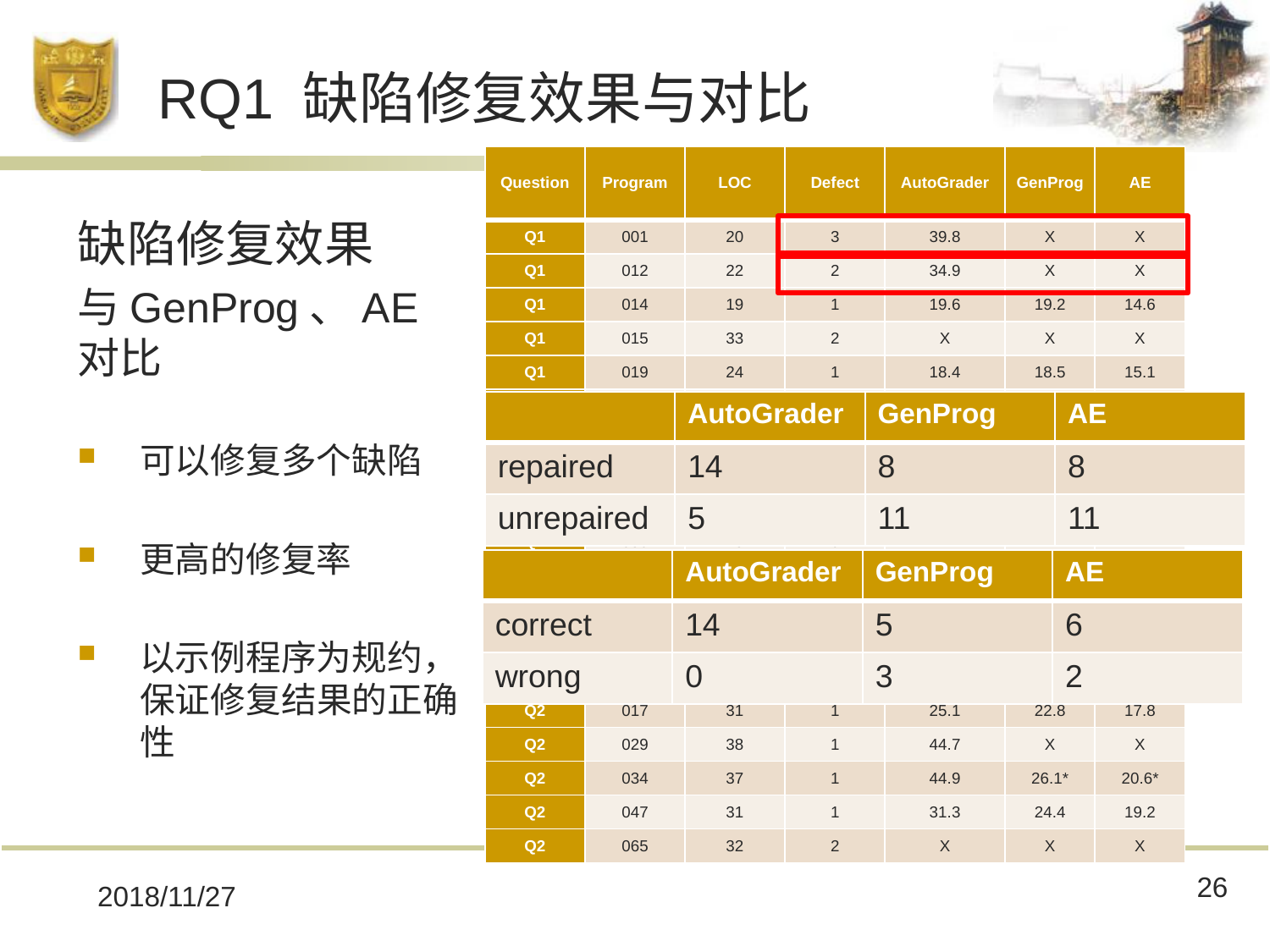

# RQ1 缺陷修复效果与对比
| Question | Program | LOC | Defect | AutoGrader | GenProg | AE |
| --- | --- | --- | --- | --- | --- | --- |
| Q1 | 001 | 20 | 3 | 39.8 | X | X |
| Q1 | 012 | 22 | 2 | 34.9 | X | X |
| Q1 | 014 | 19 | 1 | 19.6 | 19.2 | 14.6 |
| Q1 | 015 | 33 | 2 | X | X | X |
| Q1 | 019 | 24 | 1 | 18.4 | 18.5 | 15.1 |
| Q1 | 020 | 22 | 2 | 35.2 | X | X |
| Q1 | 021 | 21 | 1 | 36.5 | 16.3\* | 14.2 |
| Q1 | 042 | 20 | 2 | 28.8 | X | X |
| Q1 | 045 | 19 | 1 | 19.9 | 19.7 | 12.6 |
| Q1 | 053 | 25 | 3 | X | X | X |
| Q1 | 057 | 22 | 1 | 19.5 | 18.1\* | 13.6\* |
| Q1 | 058 | 23 | 2 | X | X | X |
| Q2 | 006 | 34 | 1 | 45.6 | X | X |
| Q2 | 009 | 39 | 2 | X | X | Χ |
| Q2 | 017 | 31 | 1 | 25.1 | 22.8 | 17.8 |
| Q2 | 029 | 38 | 1 | 44.7 | X | X |
| Q2 | 034 | 37 | 1 | 44.9 | 26.1\* | 20.6\* |
| Q2 | 047 | 31 | 1 | 31.3 | 24.4 | 19.2 |
| Q2 | 065 | 32 | 2 | X | X | X |
缺陷修复效果
与GenProg、AE 对比

可以修复多个缺陷

更高的修复率

以示例程序为规约，保证修复结果的正确性

|  | AutoGrader | GenProg | AE |
| --- | --- | --- | --- |
| repaired | 14 | 8 | 8 |
| unrepaired | 5 | 11 | 11 |
|  | AutoGrader | GenProg | AE |
| --- | --- | --- | --- |
| correct | 14 | 5 | 6 |
| wrong | 0 | 3 | 2 |
26
2018/11/27